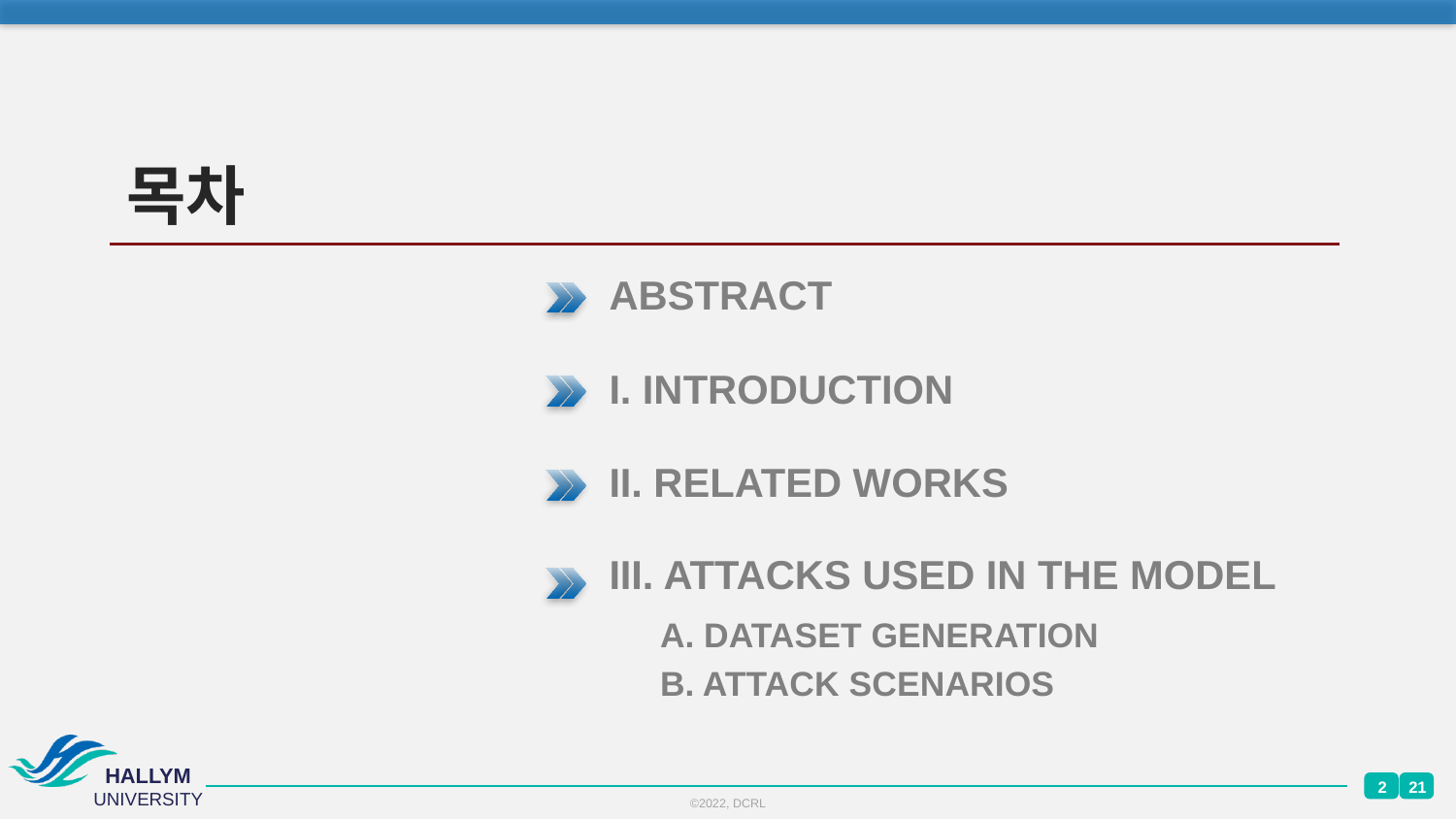

# 목차
ABSTRACT

I. INTRODUCTION

II. RELATED WORKS

III. ATTACKS USED IN THE MODEL

A. DATASET GENERATION
B. ATTACK SCENARIOS